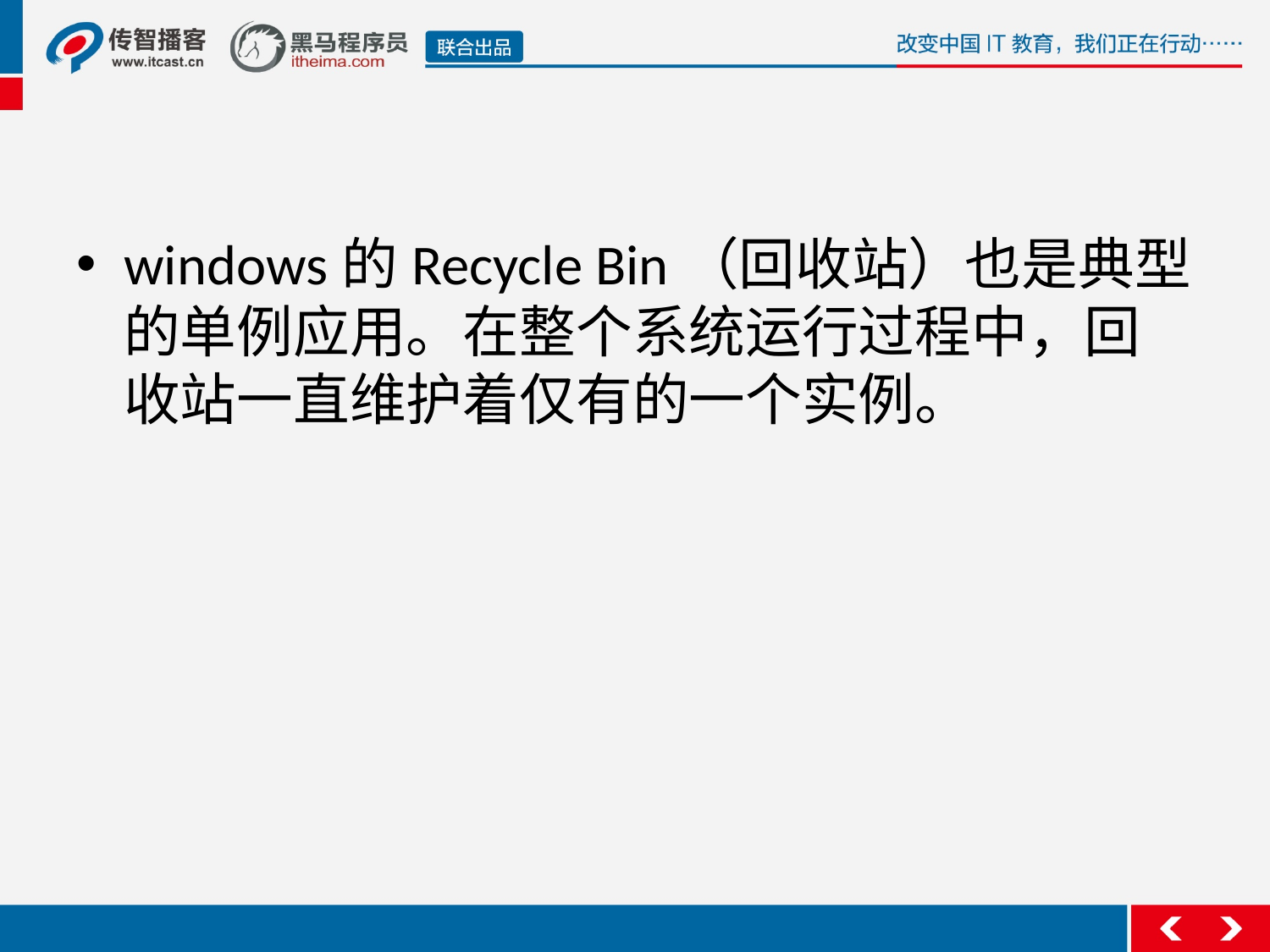

#
windows的Recycle Bin（回收站）也是典型的单例应用。在整个系统运行过程中，回收站一直维护着仅有的一个实例。